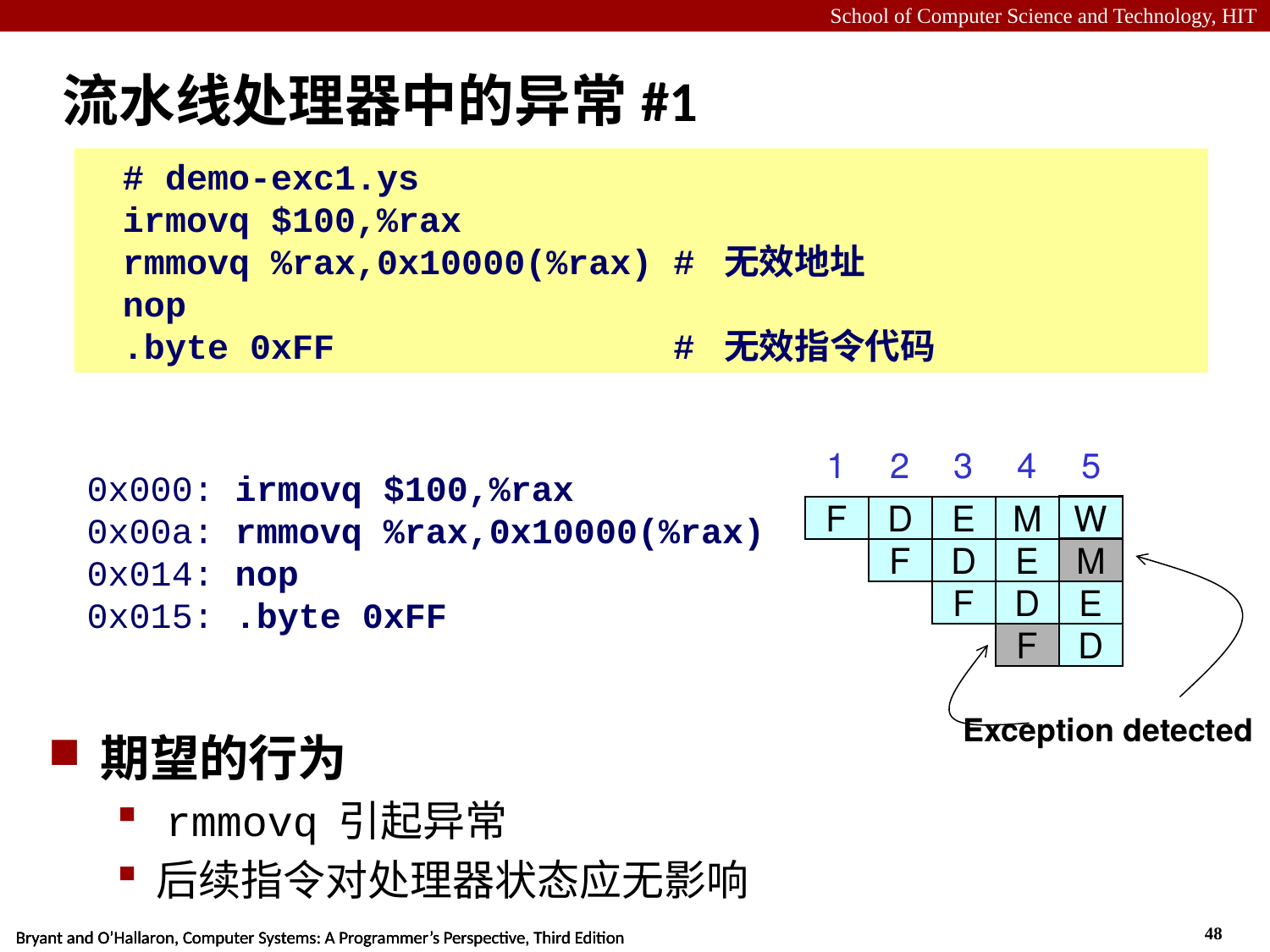

# 流水线处理器中的异常#1
  # demo-exc1.ys
  irmovq $100,%rax
  rmmovq %rax,0x10000(%rax) # 无效地址
  nop
  .byte 0xFF                # 无效指令代码
1
2
3
4
5
W
M
E
D
F
D
E
M
F
D
E
F
D
F
0x000: irmovq $100,%rax
0x00a: rmmovq %rax,0x10000(%rax)
0x014: nop

0x015: .byte 0xFF

Exception detected
期望的行为
 rmmovq 引起异常
后续指令对处理器状态应无影响